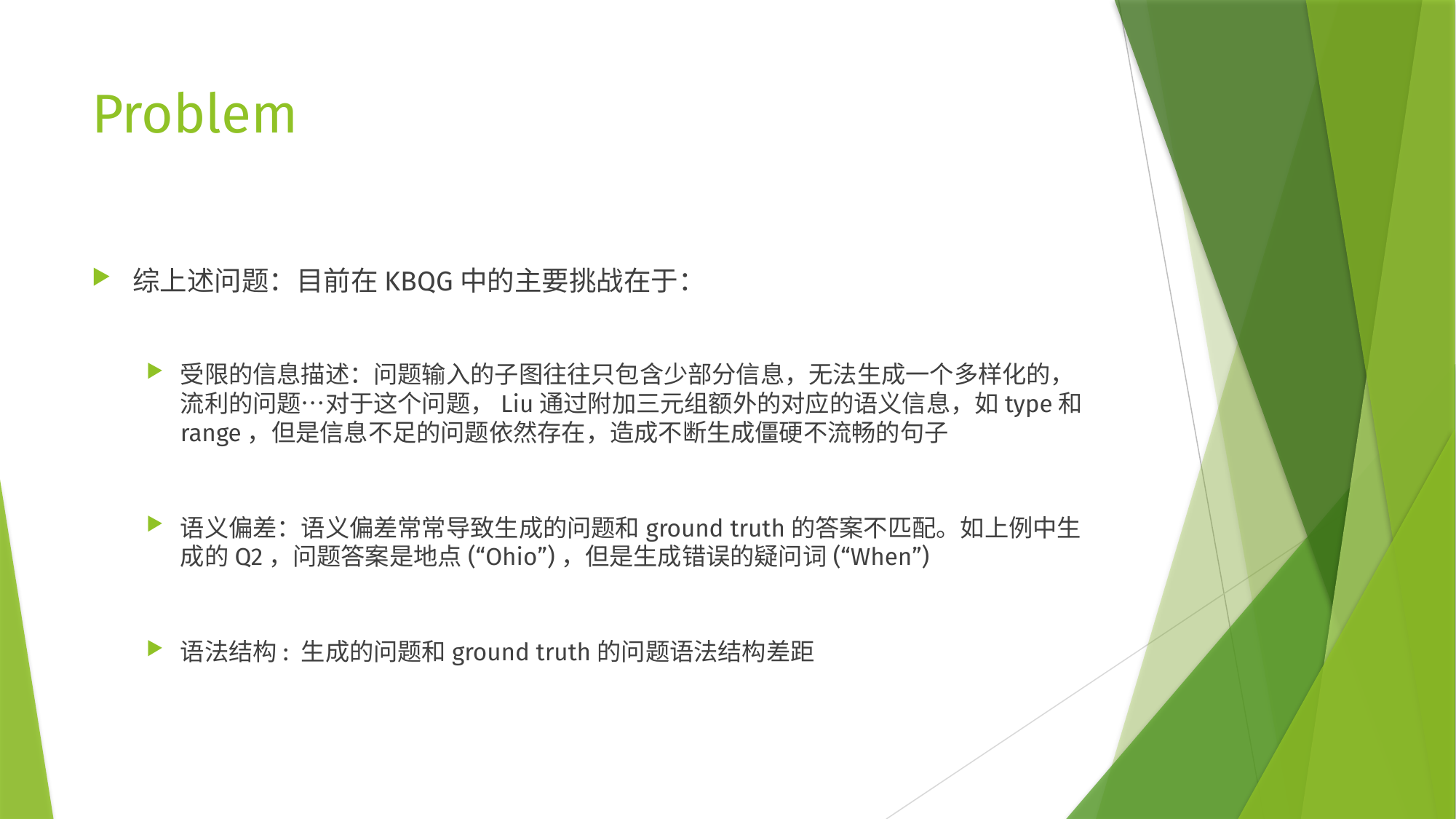

# Problem
综上述问题：目前在KBQG中的主要挑战在于：

受限的信息描述：问题输入的子图往往只包含少部分信息，无法生成一个多样化的，流利的问题…对于这个问题，Liu通过附加三元组额外的对应的语义信息，如type和range，但是信息不足的问题依然存在，造成不断生成僵硬不流畅的句子

语义偏差：语义偏差常常导致生成的问题和ground truth的答案不匹配。如上例中生成的Q2，问题答案是地点(“Ohio”)，但是生成错误的疑问词(“When”)

语法结构: 生成的问题和ground truth的问题语法结构差距